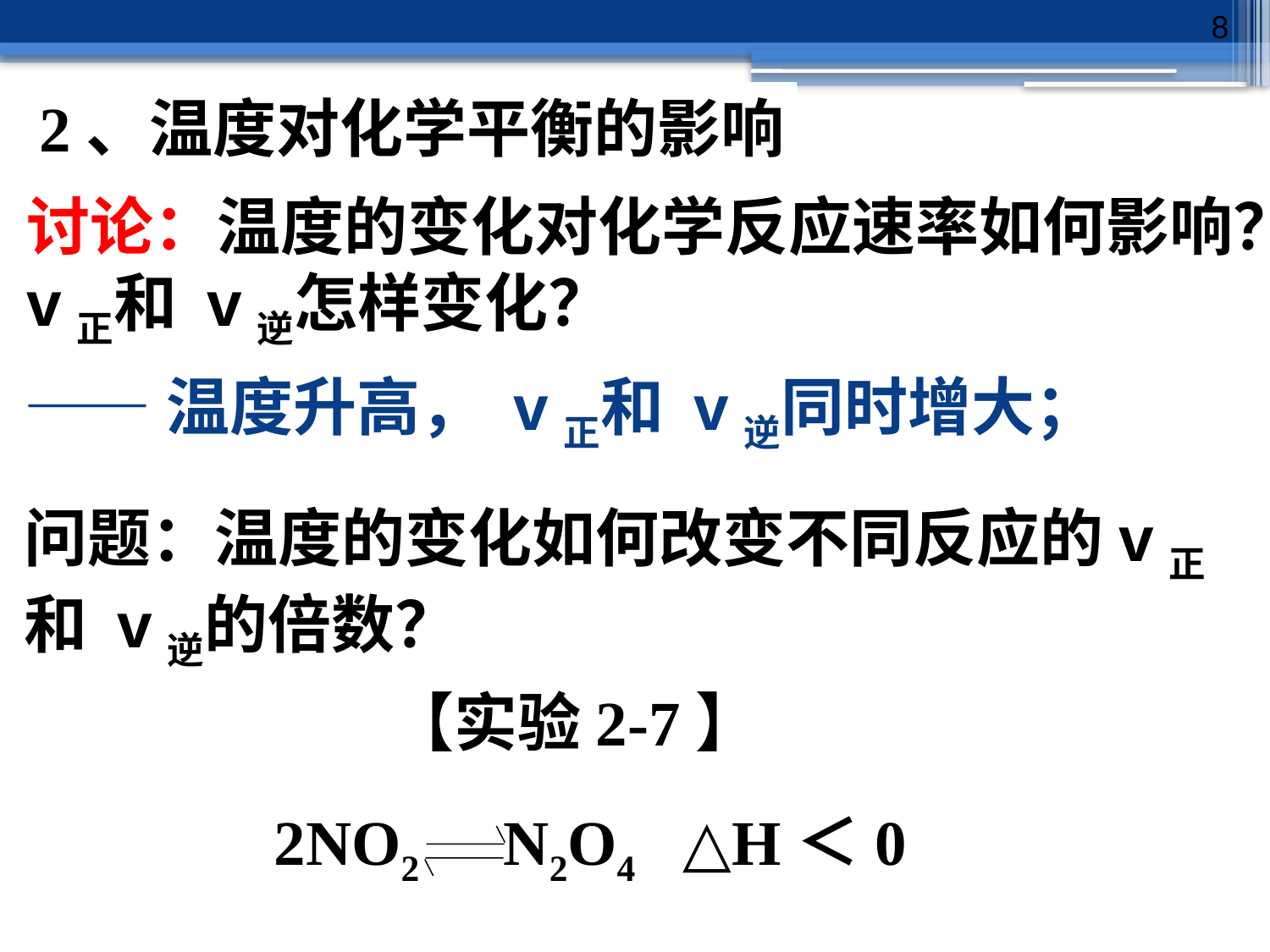

8
2、温度对化学平衡的影响
讨论：温度的变化对化学反应速率如何影响？
v正和 v逆怎样变化？
——温度升高， v正和 v逆同时增大；
问题：温度的变化如何改变不同反应的v正和 v逆的倍数？
【实验2-7】
2NO2         N2O4   △H＜0